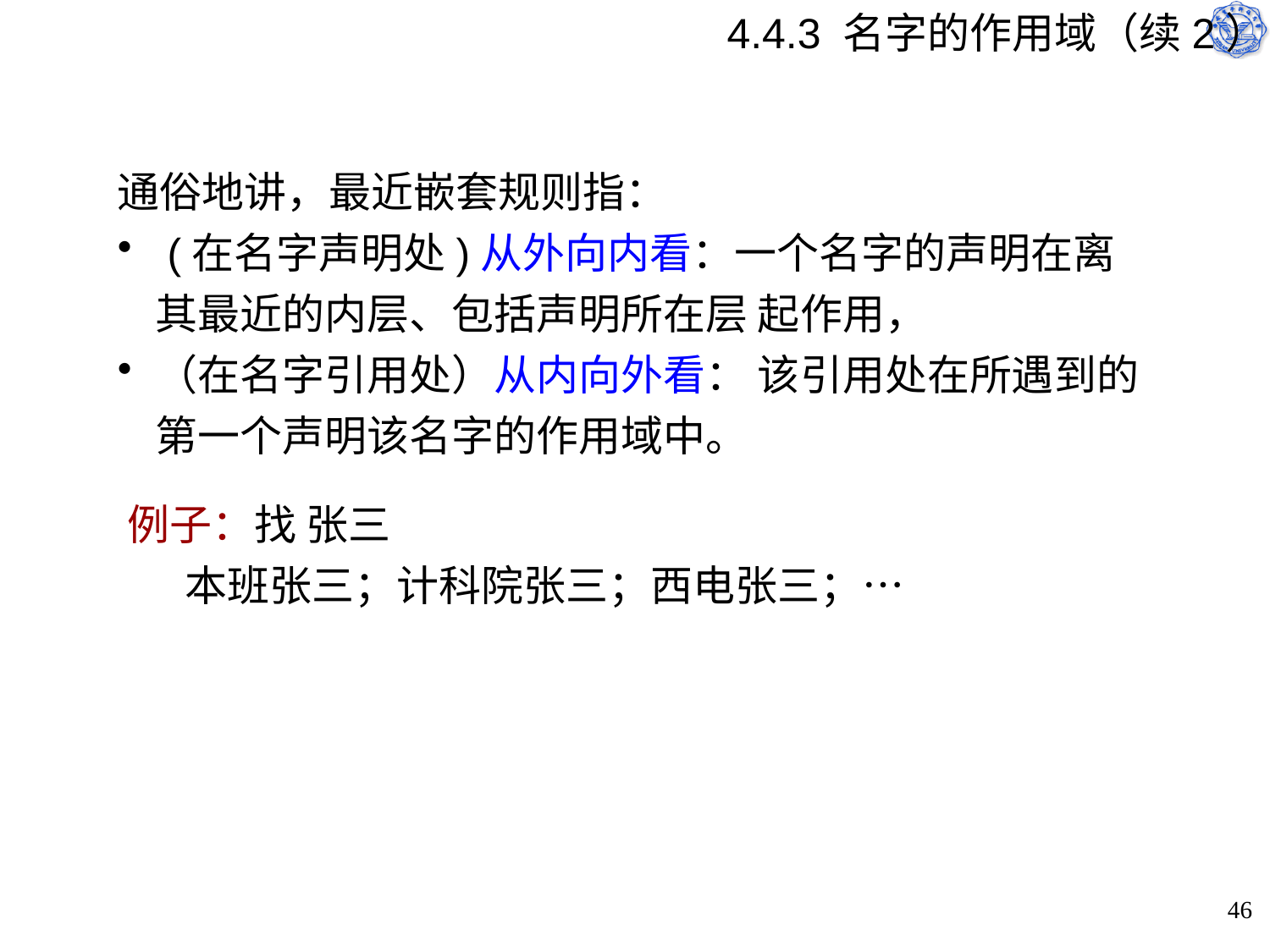

# 4.4.3 名字的作用域（续2）
通俗地讲，最近嵌套规则指：
 (在名字声明处)从外向内看：一个名字的声明在离其最近的内层、包括声明所在层 起作用，
（在名字引用处）从内向外看： 该引用处在所遇到的第一个声明该名字的作用域中。
例子：找 张三
     本班张三；计科院张三；西电张三；…
46